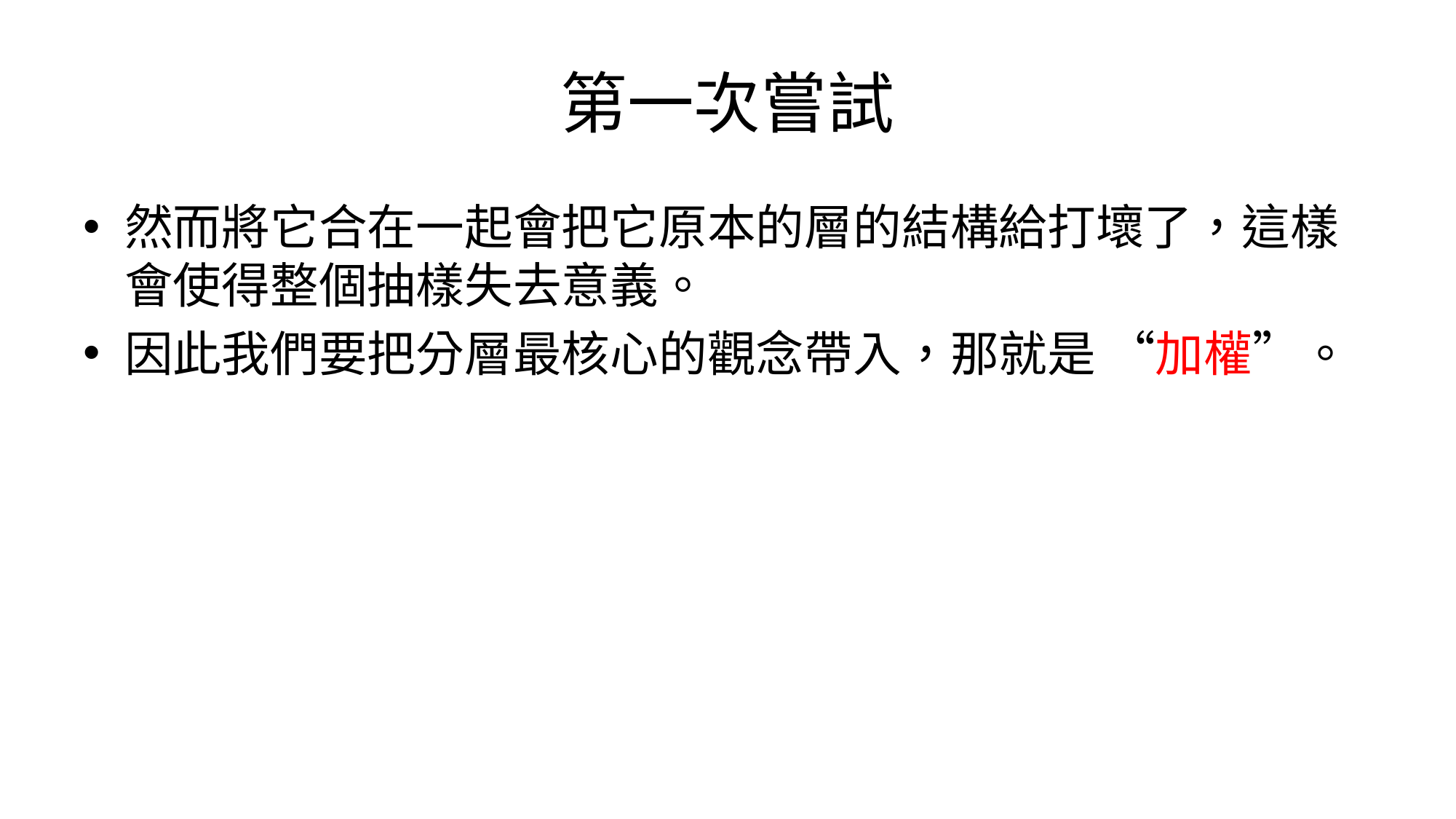

# 第一次嘗試
然而將它合在一起會把它原本的層的結構給打壞了，這樣會使得整個抽樣失去意義。
因此我們要把分層最核心的觀念帶入，那就是 “加權”。